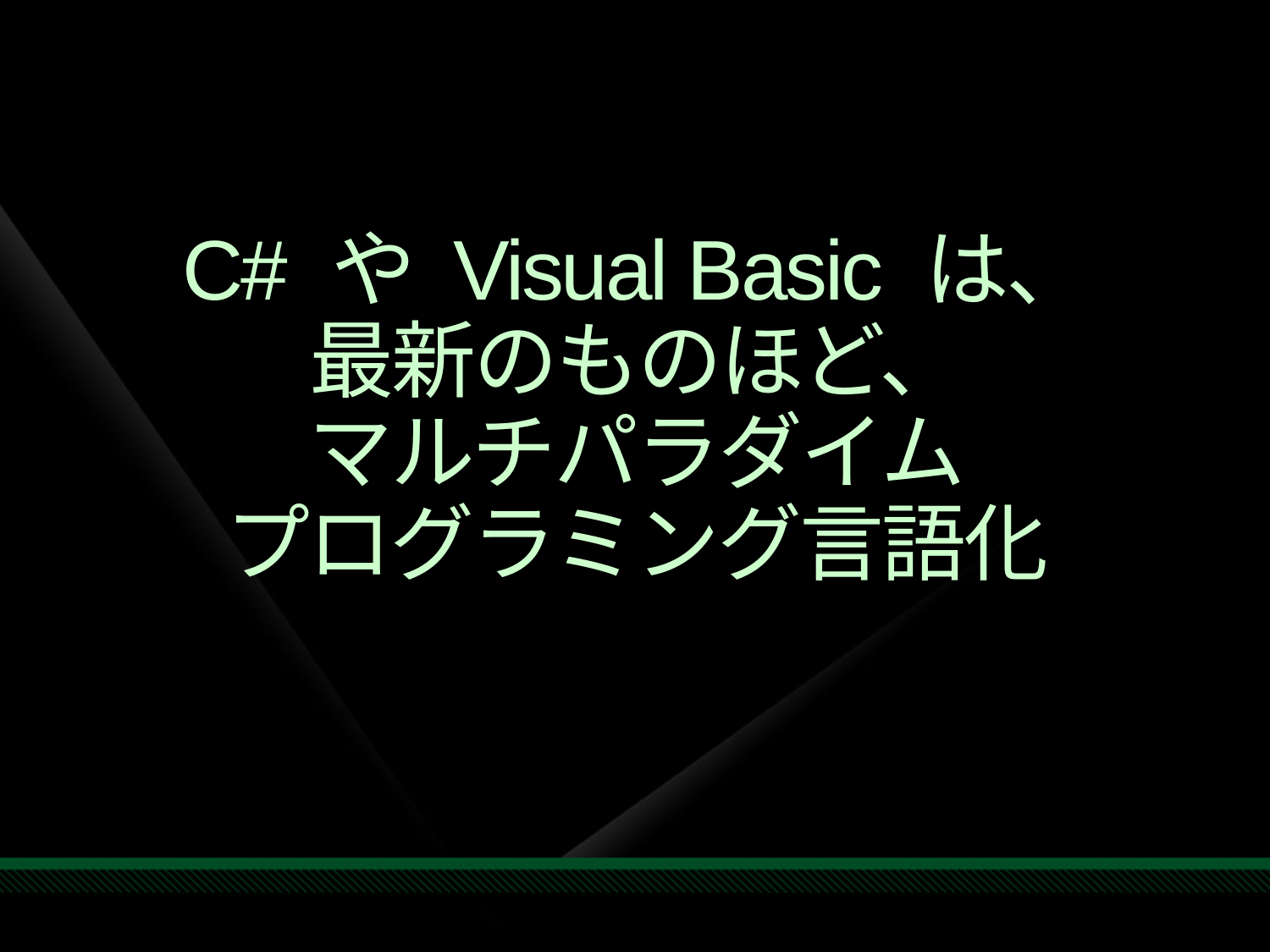

# C# や Visual Basic は、 最新のものほど、 マルチパラダイム プログラミング言語化